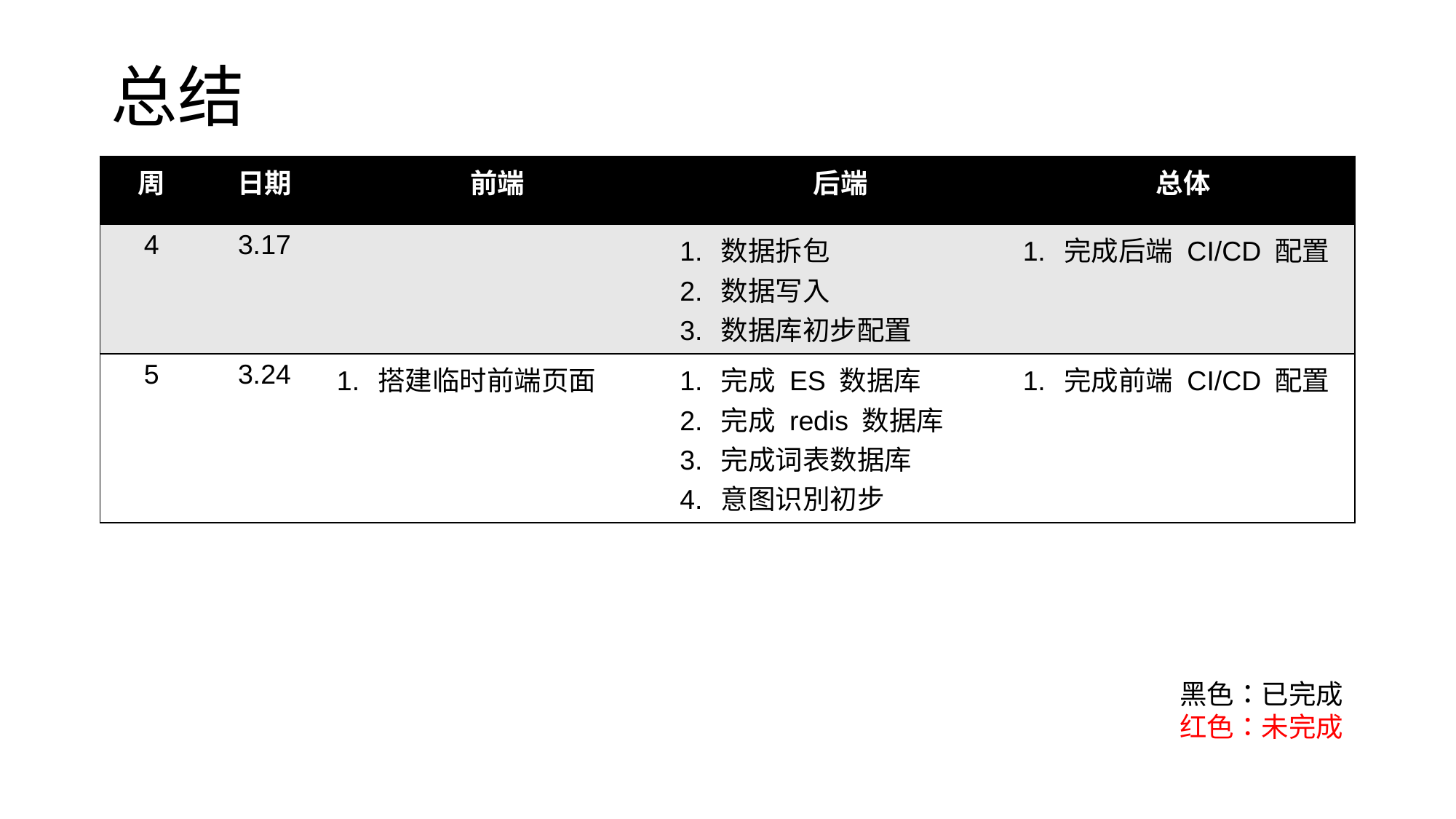

# 总结
| 周 | 日期 | 前端 | 后端 | 总体 |
| --- | --- | --- | --- | --- |
| 4 | 3.17 |  | 数据拆包 数据写入 数据库初步配置 | 完成后端 CI/CD 配置 |
| 5 | 3.24 | 搭建临时前端页面 | 完成 ES 数据库 完成 redis 数据库 完成词表数据库 意图识別初步 | 完成前端 CI/CD 配置 |
黑色：已完成
红色：未完成